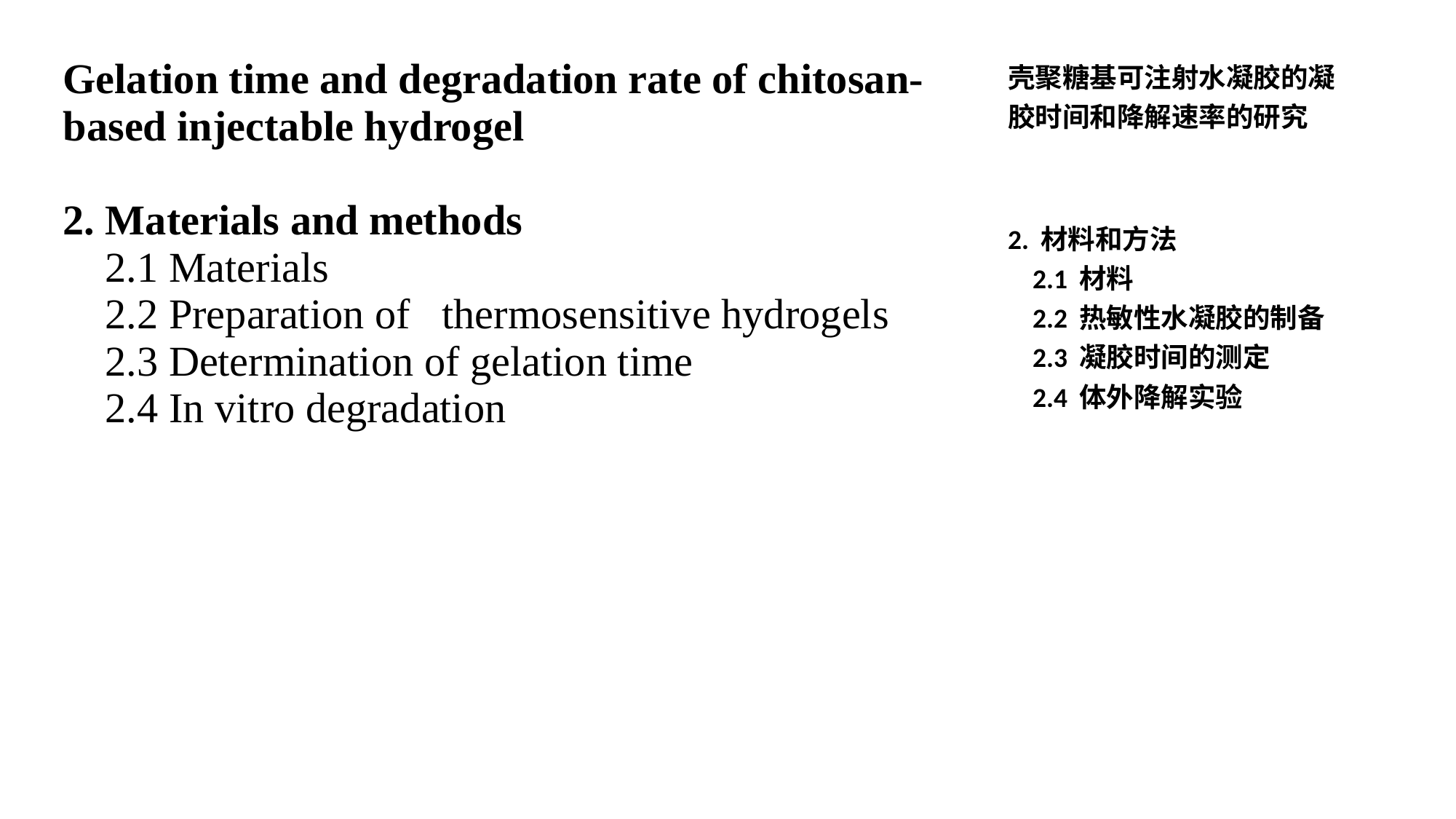

| Gelation time and degradation rate of chitosan-based injectable hydrogel 2. Materials and methods 2.1 Materials 2.2 Preparation of thermosensitive hydrogels 2.3 Determination of gelation time 2.4 In vitro degradation | 壳聚糖基可注射水凝胶的凝胶时间和降解速率的研究 2. 材料和方法 2.1 材料 2.2 热敏性水凝胶的制备 2.3 凝胶时间的测定 2.4 体外降解实验 |
| --- | --- |